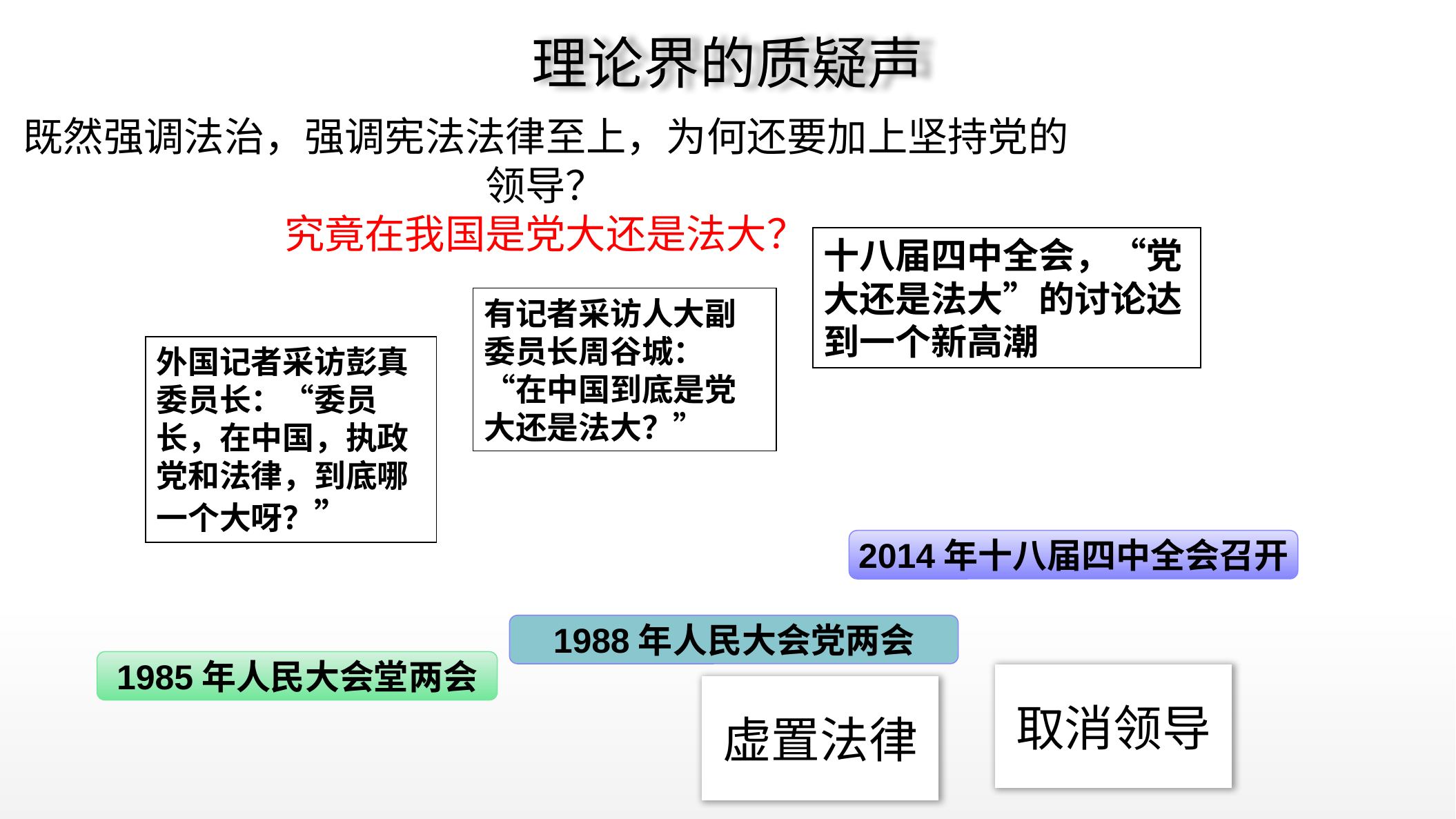

理论界的质疑声
既然强调法治，强调宪法法律至上，为何还要加上坚持党的领导？
究竟在我国是党大还是法大？
十八届四中全会，“党大还是法大”的讨论达到一个新高潮
有记者采访人大副委员长周谷城：“在中国到底是党大还是法大？”
外国记者采访彭真委员长：“委员长，在中国，执政党和法律，到底哪一个大呀？”
2014年十八届四中全会召开
1988年人民大会党两会
1985年人民大会堂两会
取消领导
虚置法律